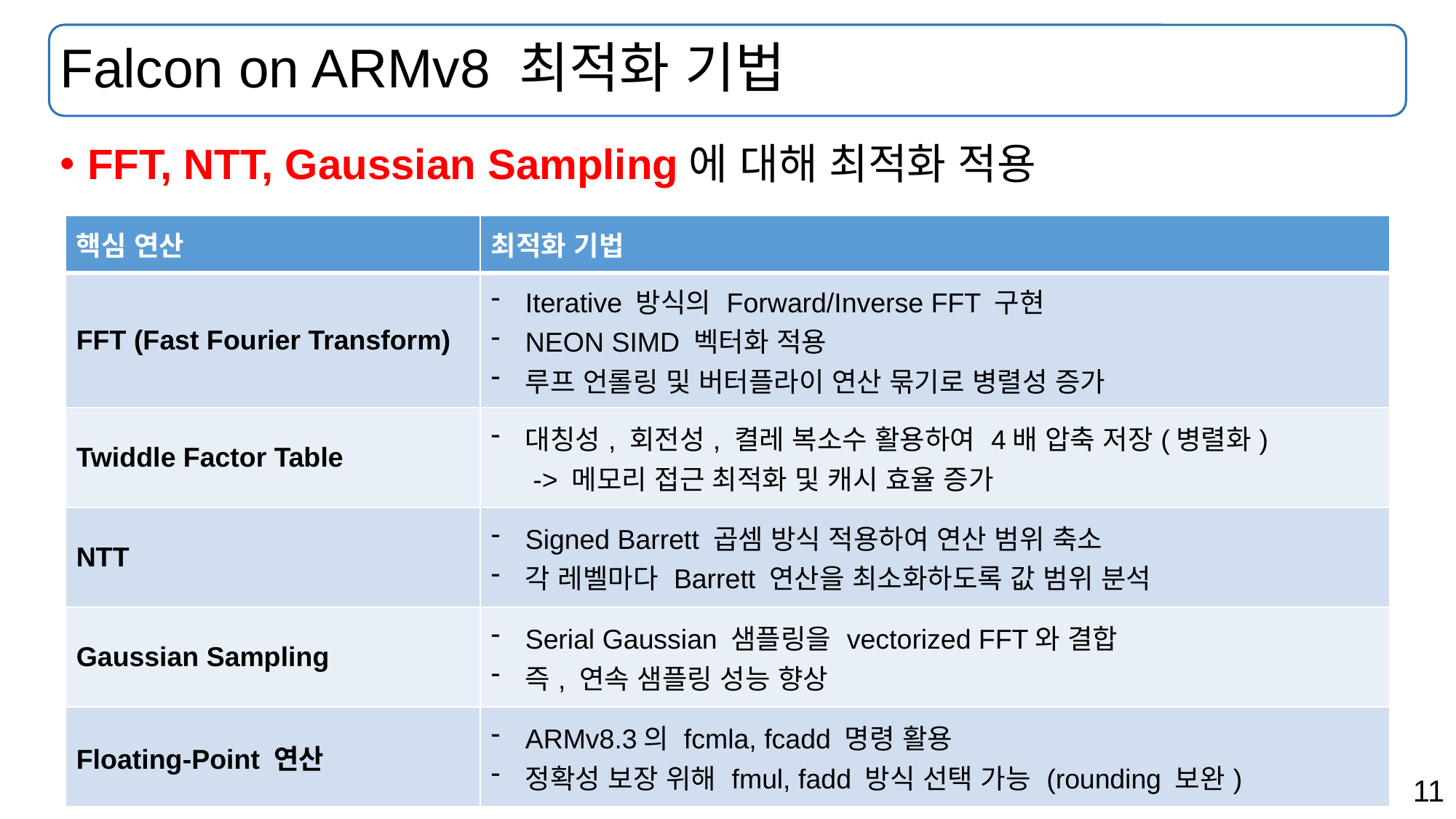

# Falcon on ARMv8 최적화 기법
FFT, NTT, Gaussian Sampling에 대해 최적화 적용
| 핵심 연산 | 최적화 기법 |
| --- | --- |
| FFT (Fast Fourier Transform) | Iterative 방식의 Forward/Inverse FFT 구현 NEON SIMD 벡터화 적용 루프 언롤링 및 버터플라이 연산 묶기로 병렬성 증가 |
| Twiddle Factor Table | 대칭성, 회전성, 켤레 복소수 활용하여 4배 압축 저장(병렬화) -> 메모리 접근 최적화 및 캐시 효율 증가 |
| NTT | Signed Barrett 곱셈 방식 적용하여 연산 범위 축소 각 레벨마다 Barrett 연산을 최소화하도록 값 범위 분석 |
| Gaussian Sampling | Serial Gaussian 샘플링을 vectorized FFT와 결합 즉, 연속 샘플링 성능 향상 |
| Floating-Point 연산 | ARMv8.3의 fcmla, fcadd 명령 활용 정확성 보장 위해 fmul, fadd 방식 선택 가능 (rounding 보완) |